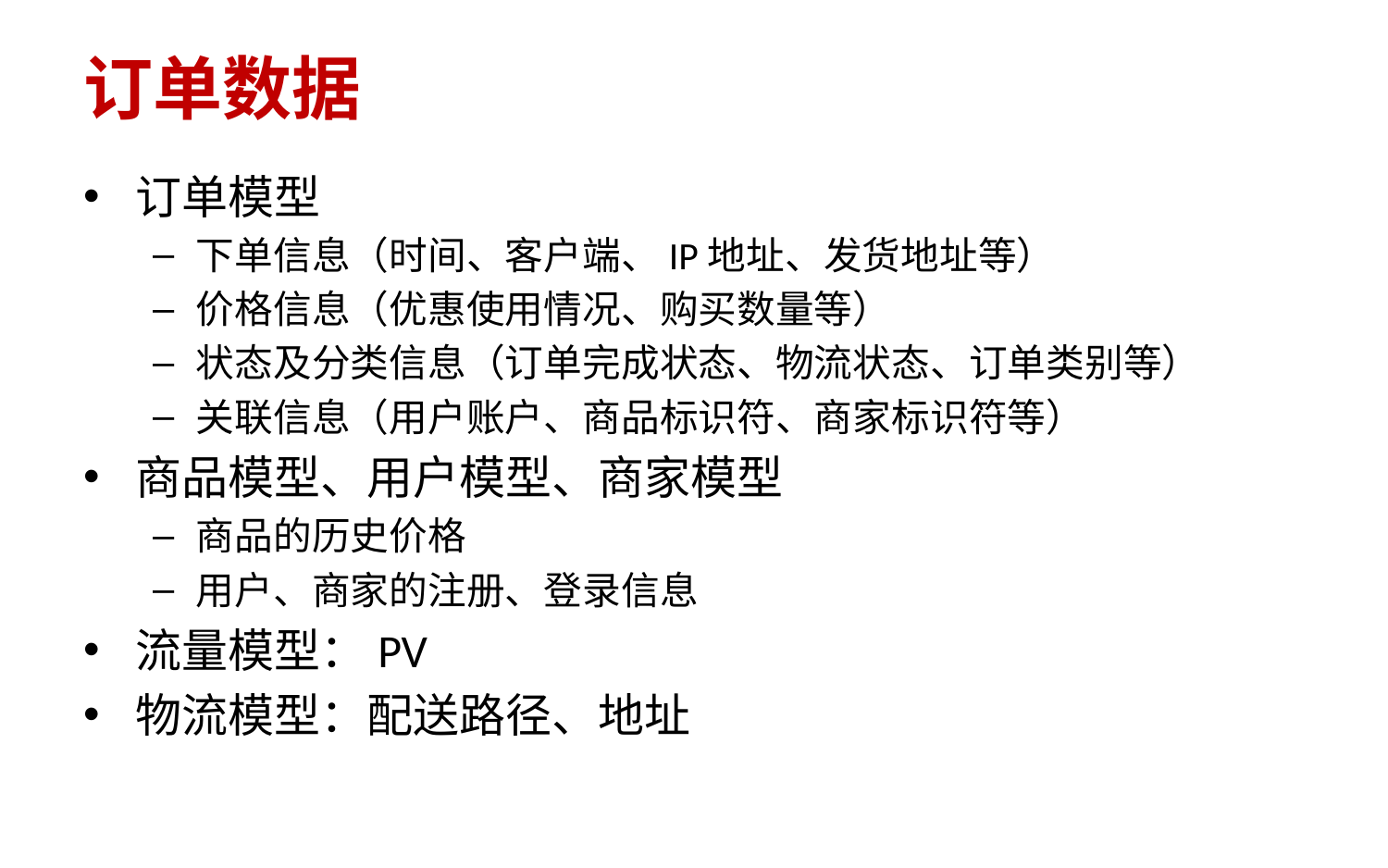

# 订单数据
订单模型
下单信息（时间、客户端、IP地址、发货地址等）
价格信息（优惠使用情况、购买数量等）
状态及分类信息（订单完成状态、物流状态、订单类别等）
关联信息（用户账户、商品标识符、商家标识符等）
商品模型、用户模型、商家模型
商品的历史价格
用户、商家的注册、登录信息
流量模型：PV
物流模型：配送路径、地址